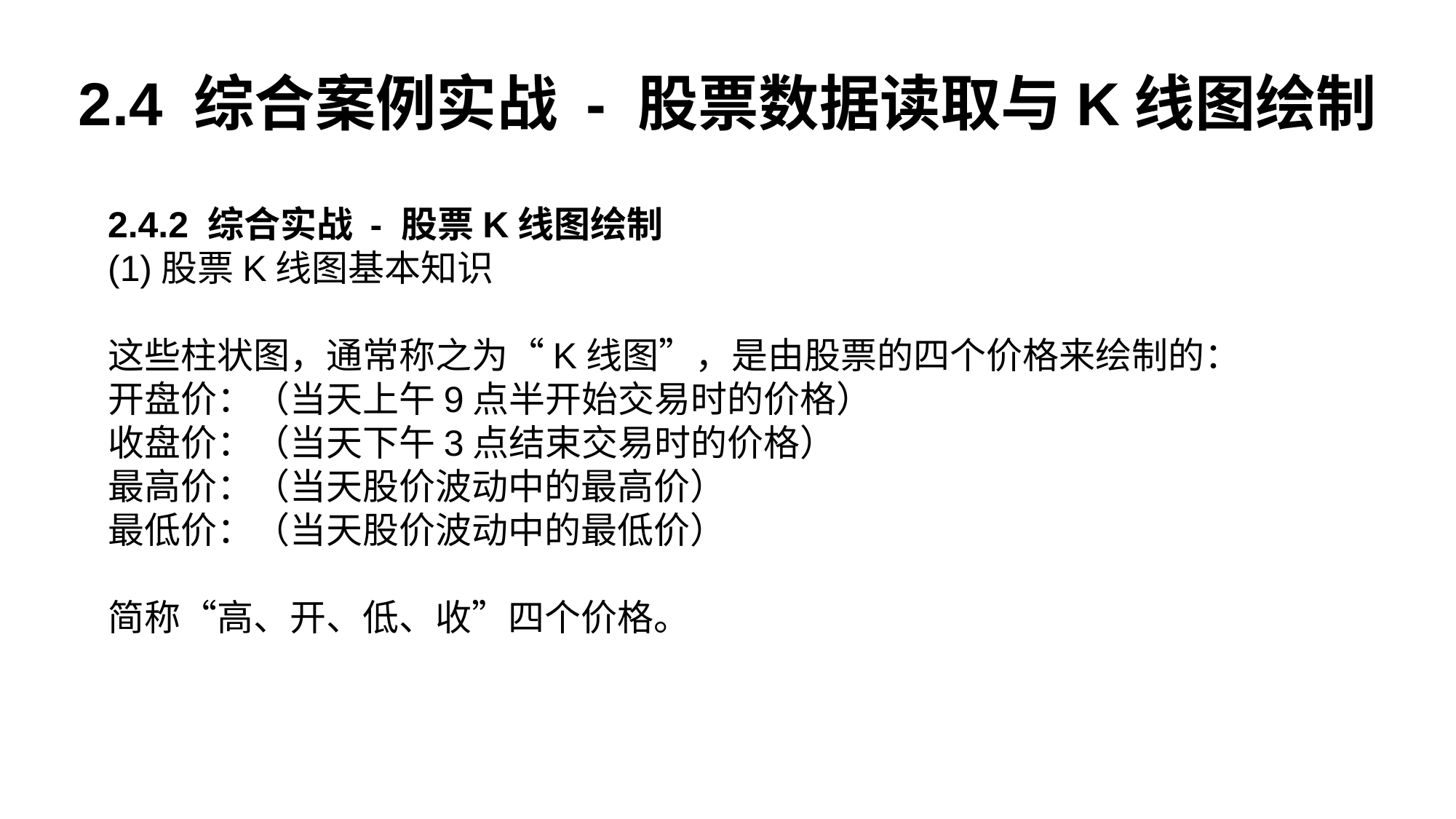

2.4 综合案例实战 - 股票数据读取与K线图绘制
2.4.2 综合实战 - 股票K线图绘制
(1)股票K线图基本知识

这些柱状图，通常称之为“K线图”，是由股票的四个价格来绘制的：
开盘价：（当天上午9点半开始交易时的价格）
收盘价：（当天下午3点结束交易时的价格）
最高价：（当天股价波动中的最高价）
最低价：（当天股价波动中的最低价）

简称“高、开、低、收”四个价格。